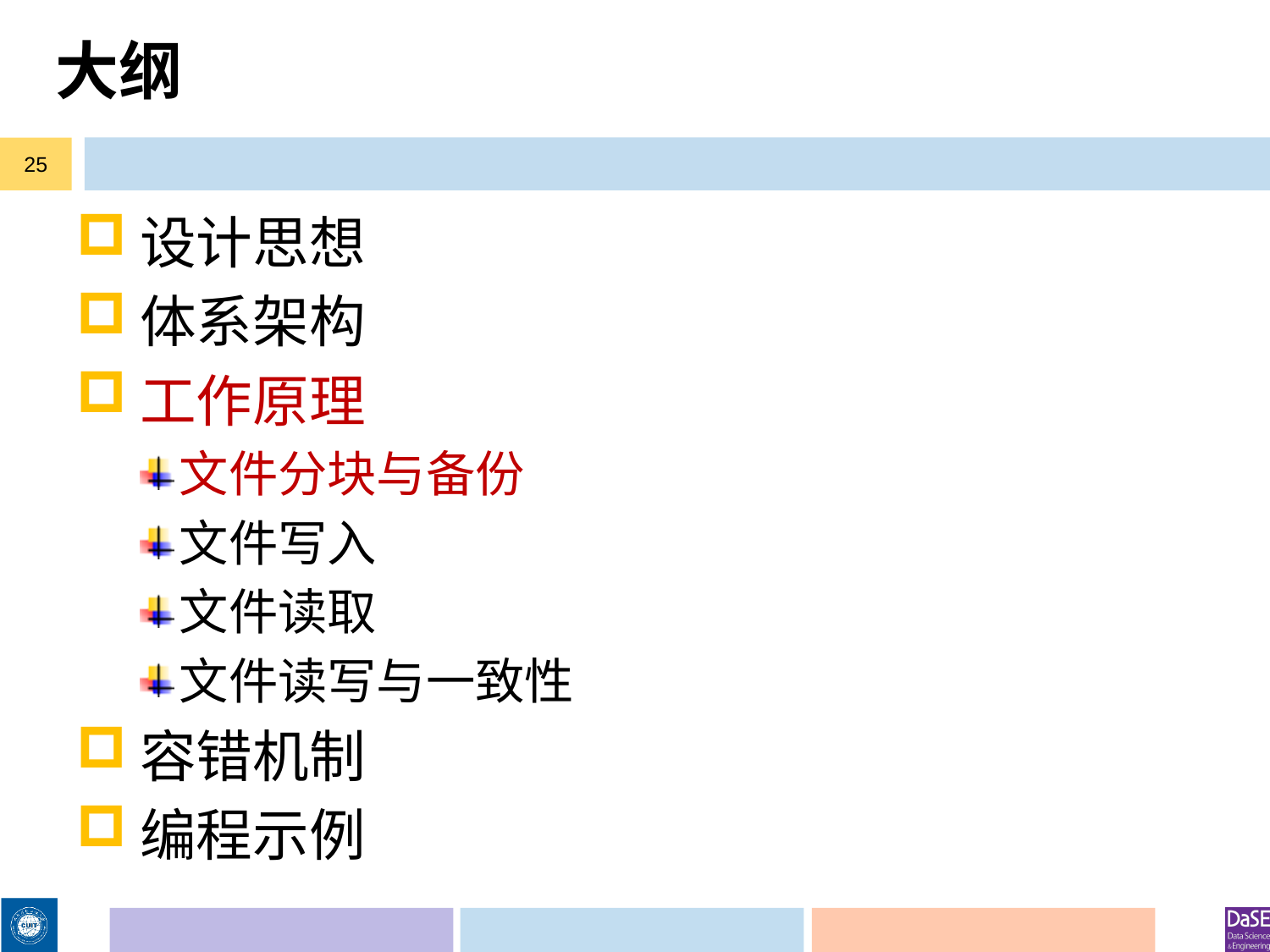

# 大纲
25
设计思想
体系架构
工作原理
文件分块与备份
文件写入
文件读取
文件读写与一致性
容错机制
编程示例